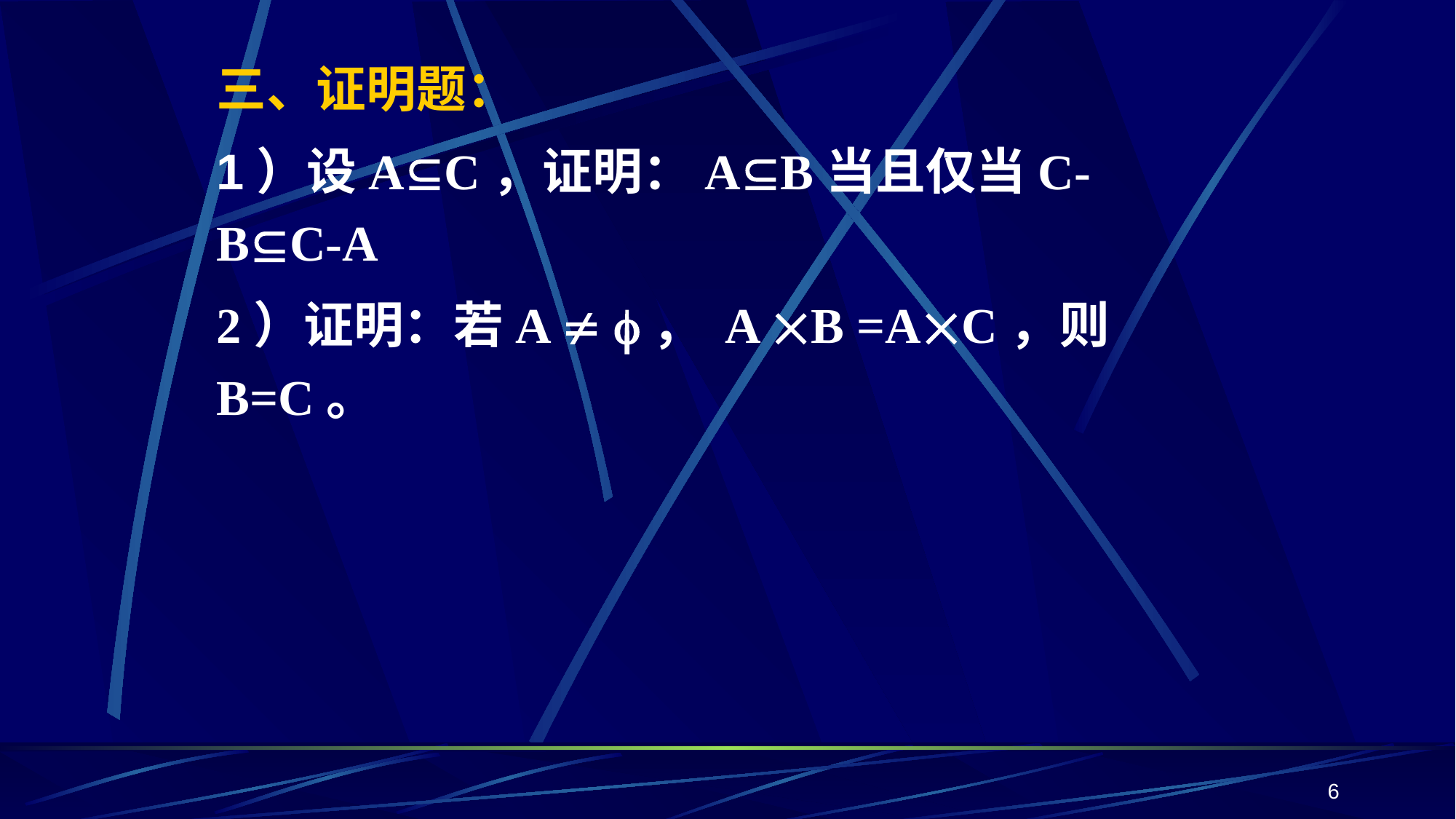

三、证明题：
1）设A⊆C，证明：A⊆B当且仅当C-B⊆C-A
2）证明：若A ≠ φ， A ×B =A×C，则B=C。
6